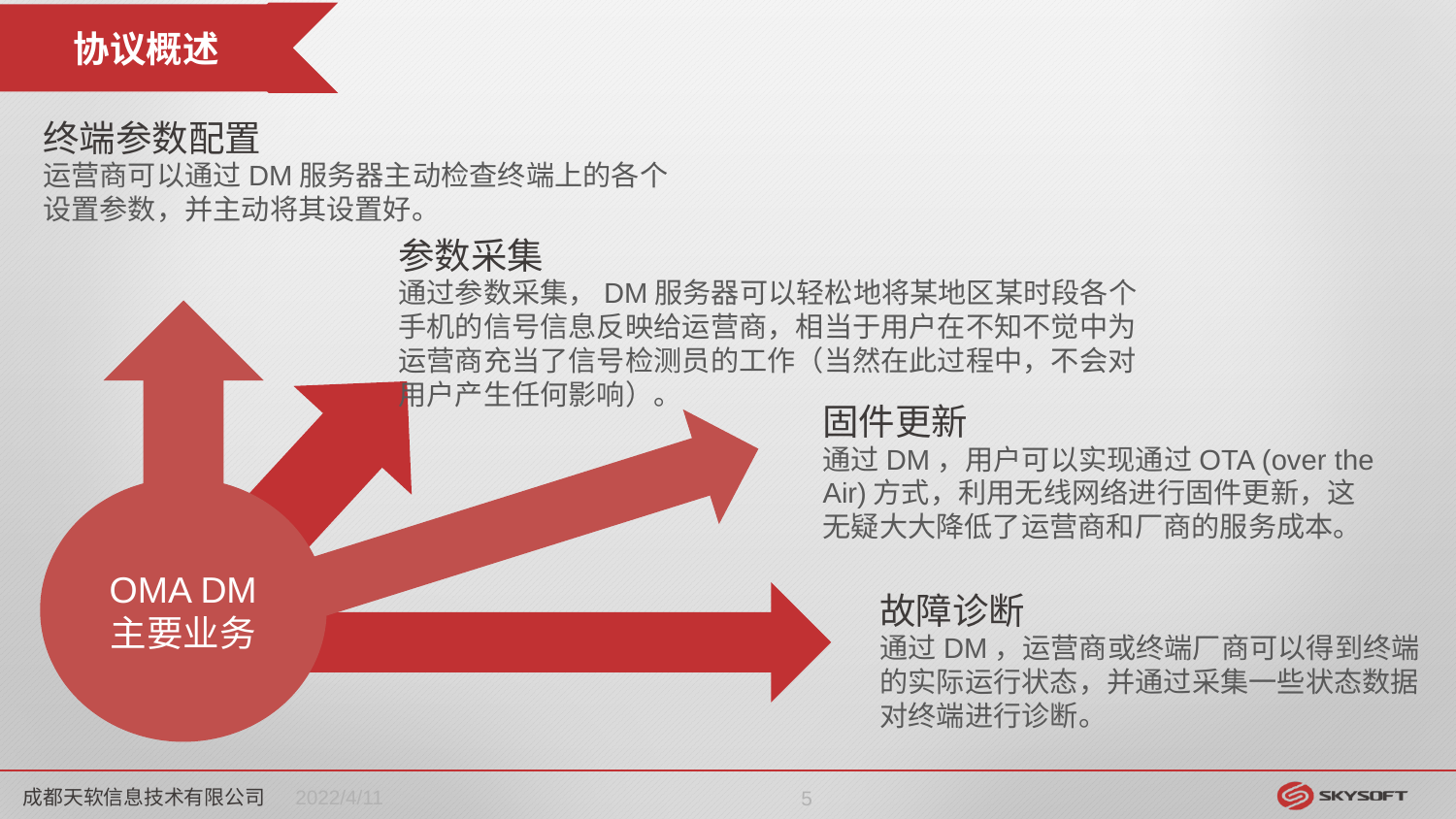

协议概述

终端参数配置
运营商可以通过DM服务器主动检查终端上的各个设置参数，并主动将其设置好。
参数采集
通过参数采集，DM服务器可以轻松地将某地区某时段各个手机的信号信息反映给运营商，相当于用户在不知不觉中为运营商充当了信号检测员的工作（当然在此过程中，不会对用户产生任何影响）。

固件更新
通过DM，用户可以实现通过OTA (over the Air)方式，利用无线网络进行固件更新，这无疑大大降低了运营商和厂商的服务成本。
OMA DM 主要业务
故障诊断
通过DM，运营商或终端厂商可以得到终端的实际运行状态，并通过采集一些状态数据对终端进行诊断。
成都天软信息技术有限公司
2022/4/11
5